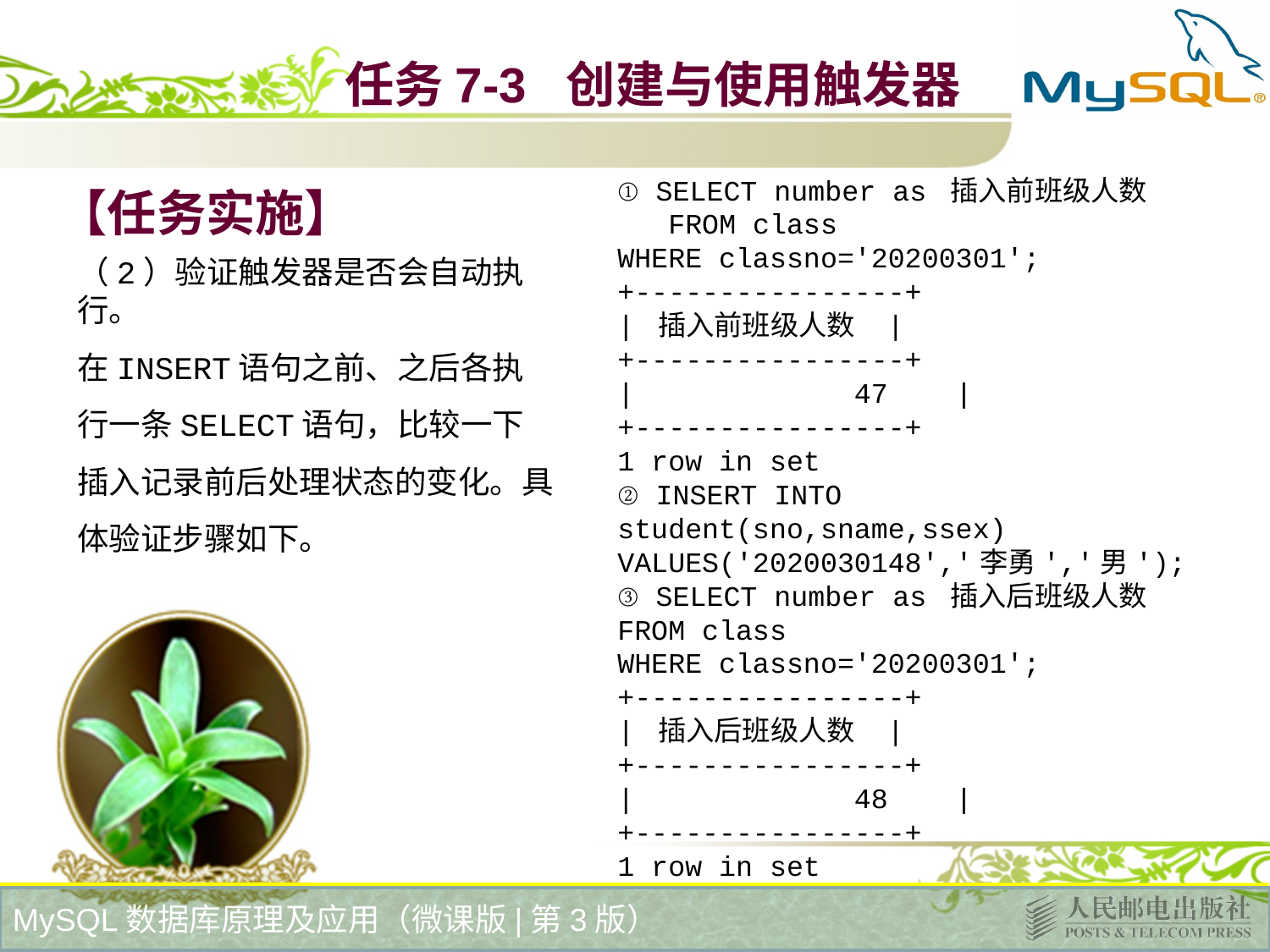

# 任务7-3  创建与使用触发器
① SELECT number as 插入前班级人数   FROM classWHERE classno='20200301';+----------------+| 插入前班级人数    |+----------------+|             47    |+----------------+1 row in set② INSERT INTO student(sno,sname,ssex) VALUES('2020030148','李勇','男');③ SELECT number as 插入后班级人数 FROM classWHERE classno='20200301';+----------------+| 插入后班级人数    |+----------------+|             48    |+----------------+1 row in set
【任务实施】
（2）验证触发器是否会自动执行。在INSERT语句之前、之后各执行一条SELECT语句，比较一下插入记录前后处理状态的变化。具体验证步骤如下。